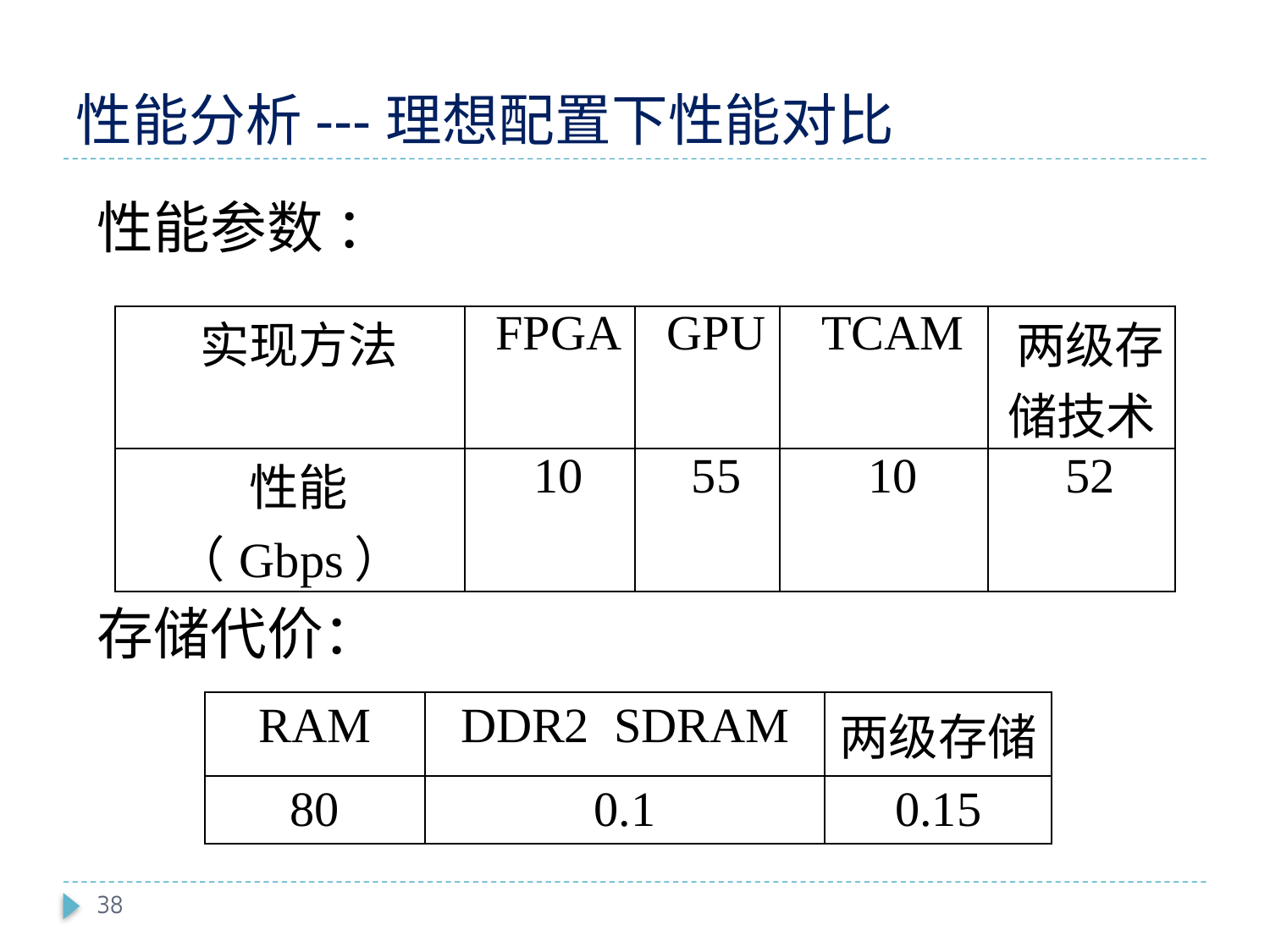

# 性能分析---理想配置下性能对比
性能参数 ：

存储代价：

| 实现方法 | FPGA | GPU | TCAM | 两级存储技术 |
| --- | --- | --- | --- | --- |
| 性能（Gbps） | 10 | 55 | 10 | 52 |
| RAM | DDR2 SDRAM | 两级存储 |
| --- | --- | --- |
| 80 | 0.1 | 0.15 |
38